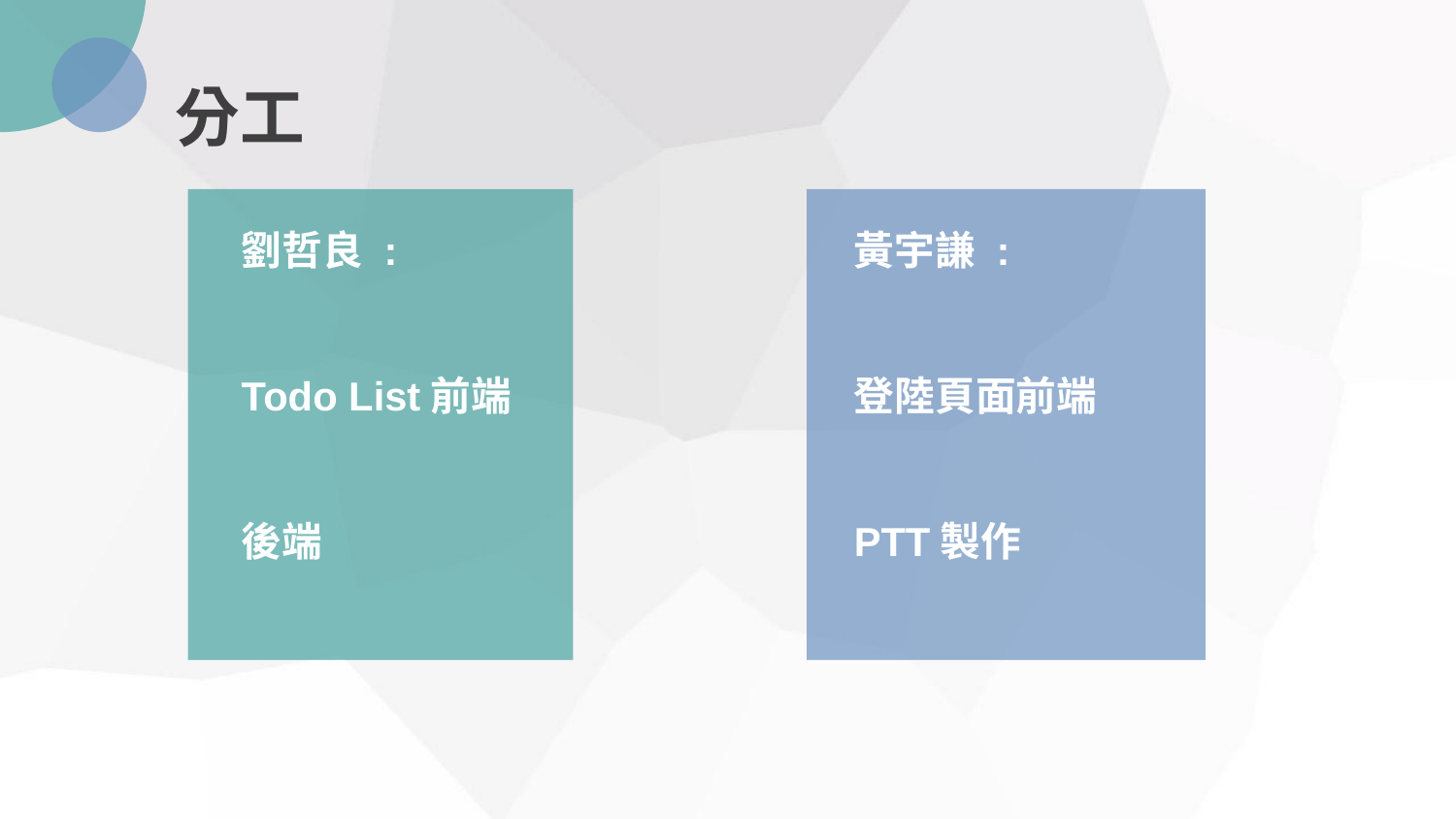

分工

劉哲良 :

Todo List前端

後端
黃宇謙 :

登陸頁面前端

PTT製作